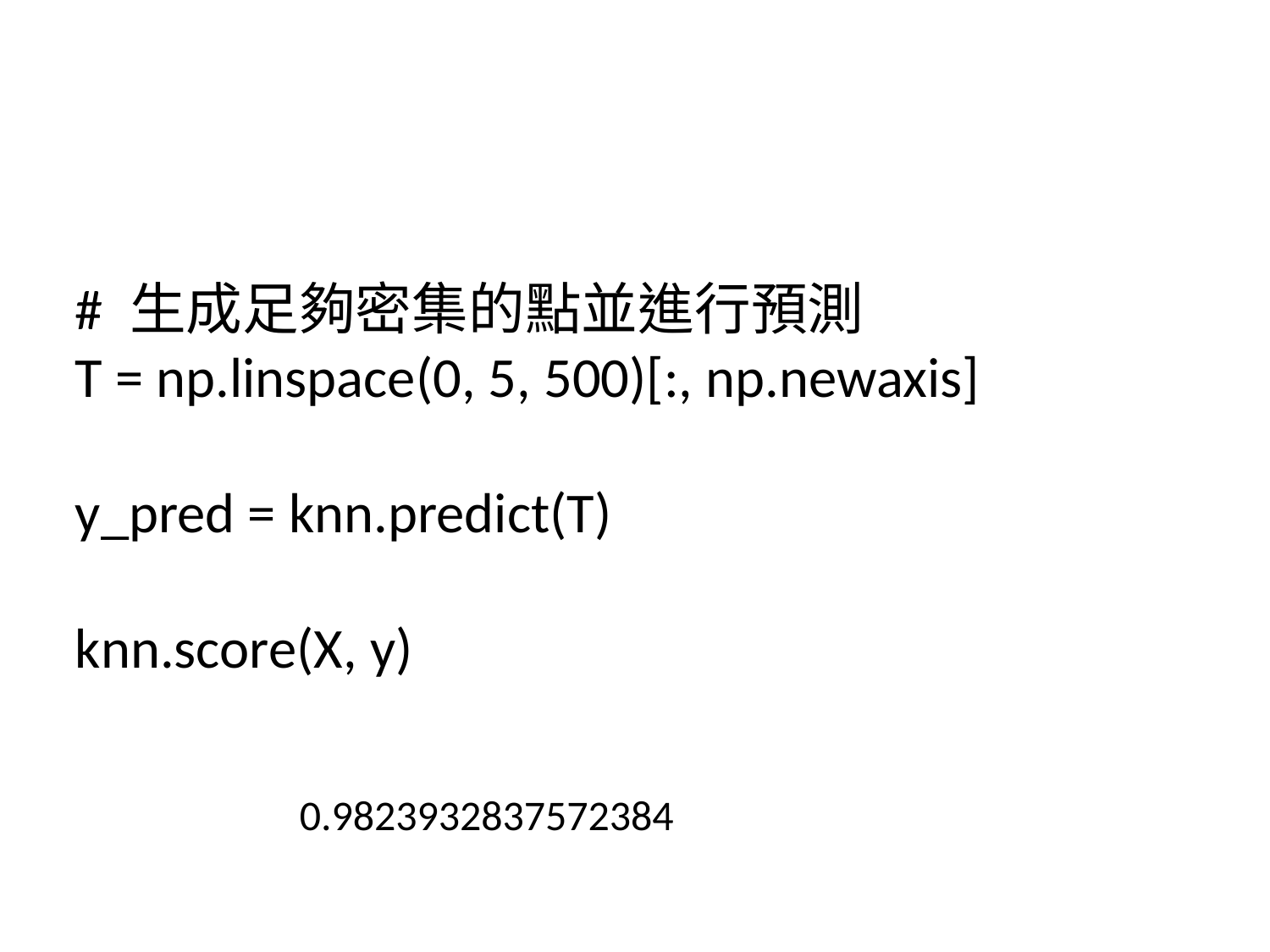

# 生成足夠密集的點並進行預測
T = np.linspace(0, 5, 500)[:, np.newaxis]

y_pred = knn.predict(T)

knn.score(X, y)
0.9823932837572384